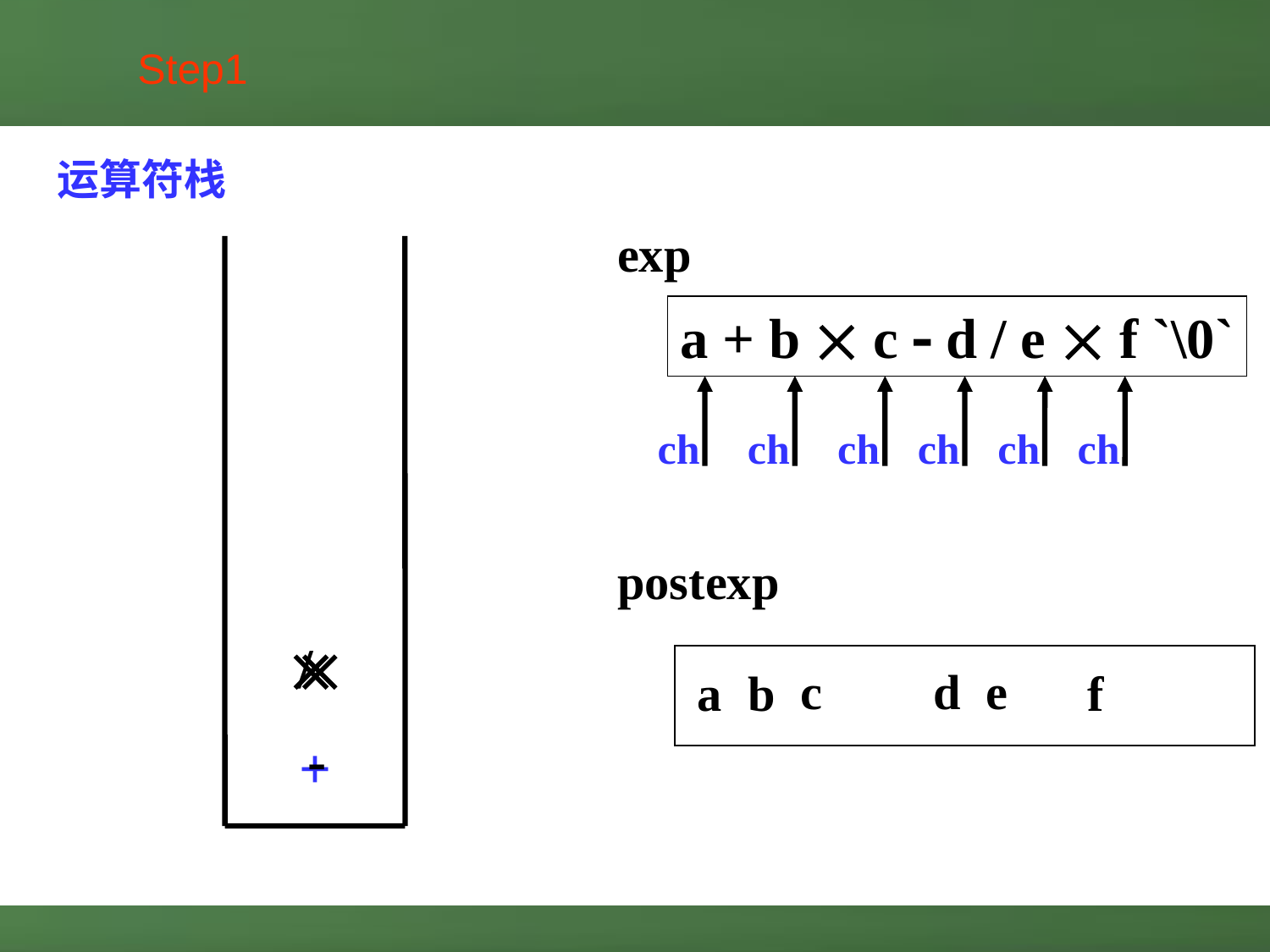

Step1
运算符栈
exp

a + b × c − d / e × f `\0`

ch

ch

ch

ch

ch

ch
postexp
×
×
/

c
d
e
a
b
f
-
+